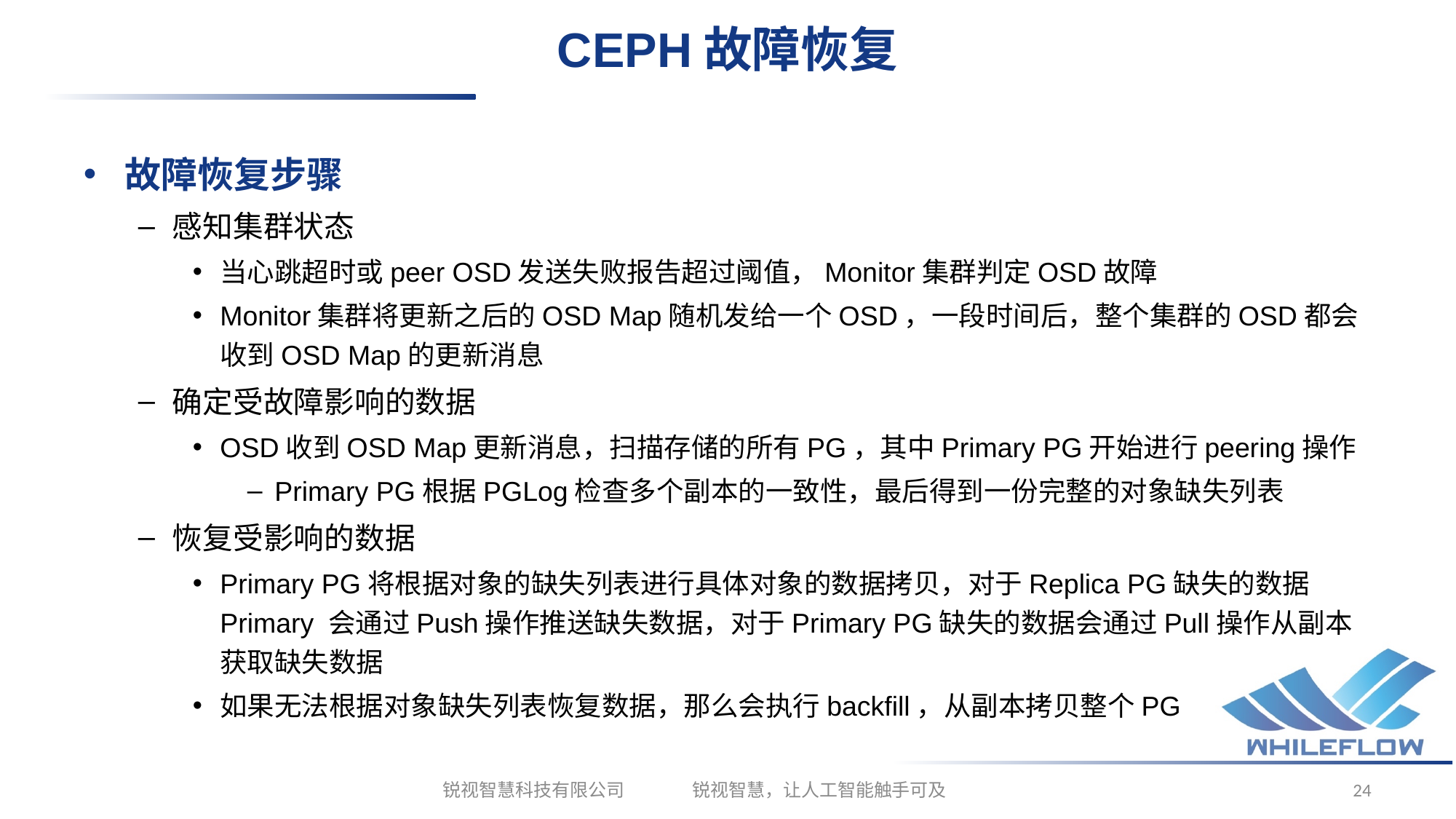

# CEPH故障恢复
故障恢复步骤
感知集群状态
当心跳超时或peer OSD发送失败报告超过阈值，Monitor集群判定OSD故障
Monitor集群将更新之后的OSD Map随机发给一个OSD，一段时间后，整个集群的OSD都会收到OSD Map的更新消息
确定受故障影响的数据
OSD收到OSD Map更新消息，扫描存储的所有PG，其中Primary PG开始进行peering操作
Primary PG根据PGLog检查多个副本的一致性，最后得到一份完整的对象缺失列表
恢复受影响的数据
Primary PG将根据对象的缺失列表进行具体对象的数据拷贝，对于Replica PG缺失的数据Primary 会通过Push操作推送缺失数据，对于Primary PG缺失的数据会通过Pull操作从副本获取缺失数据
如果无法根据对象缺失列表恢复数据，那么会执行backfill，从副本拷贝整个PG
锐视智慧科技有限公司            锐视智慧，让人工智能触手可及
24